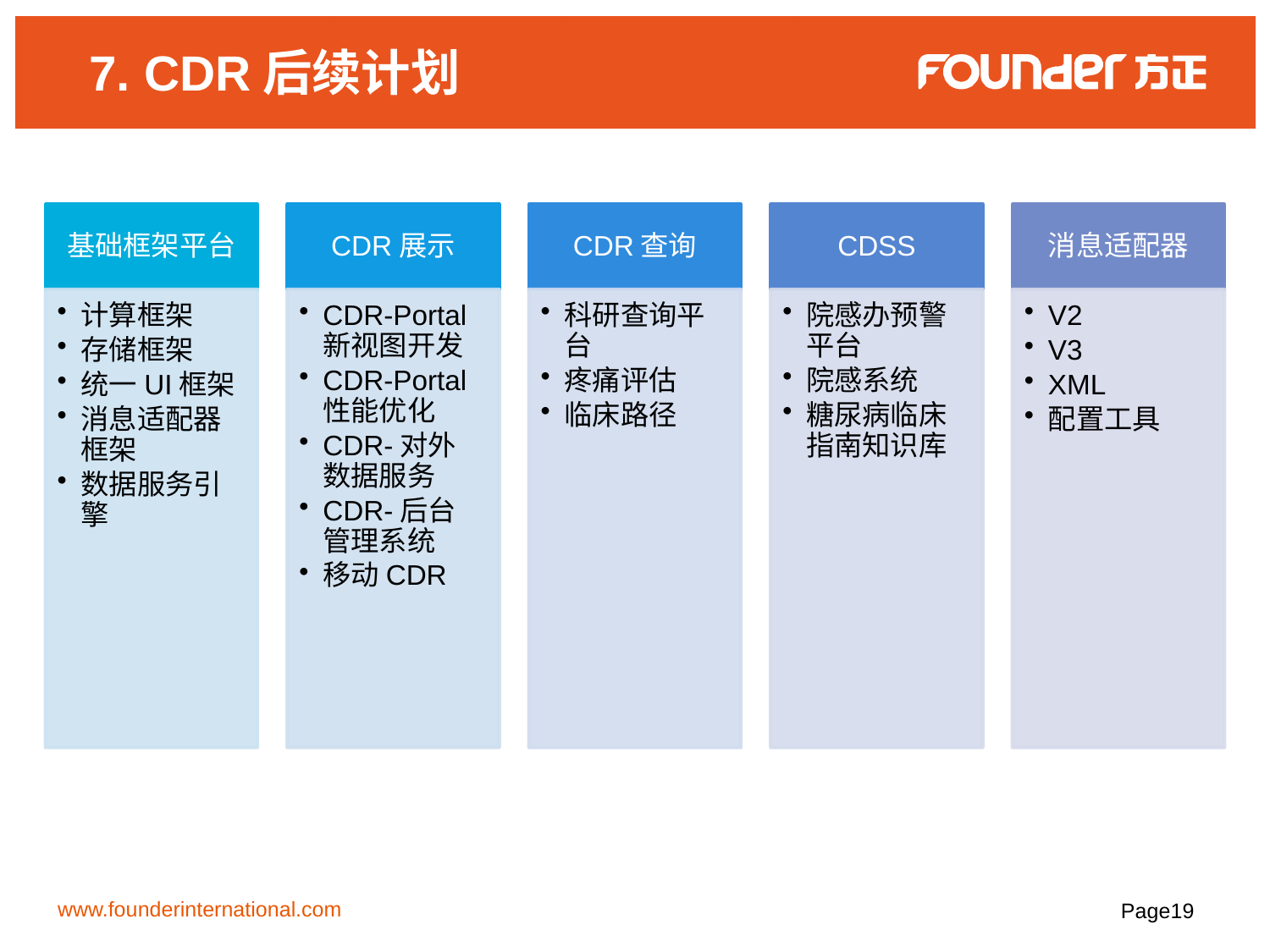

# 7. CDR后续计划
基础框架平台
计算框架
存储框架
统一UI框架
消息适配器框架
数据服务引擎
CDR展示
CDR-Portal新视图开发
CDR-Portal性能优化
CDR-对外数据服务
CDR-后台管理系统
移动CDR
CDR查询
科研查询平台
疼痛评估
临床路径
CDSS
院感办预警平台
院感系统
糖尿病临床指南知识库
消息适配器
V2
V3
XML
配置工具
www.founderinternational.com
Page19